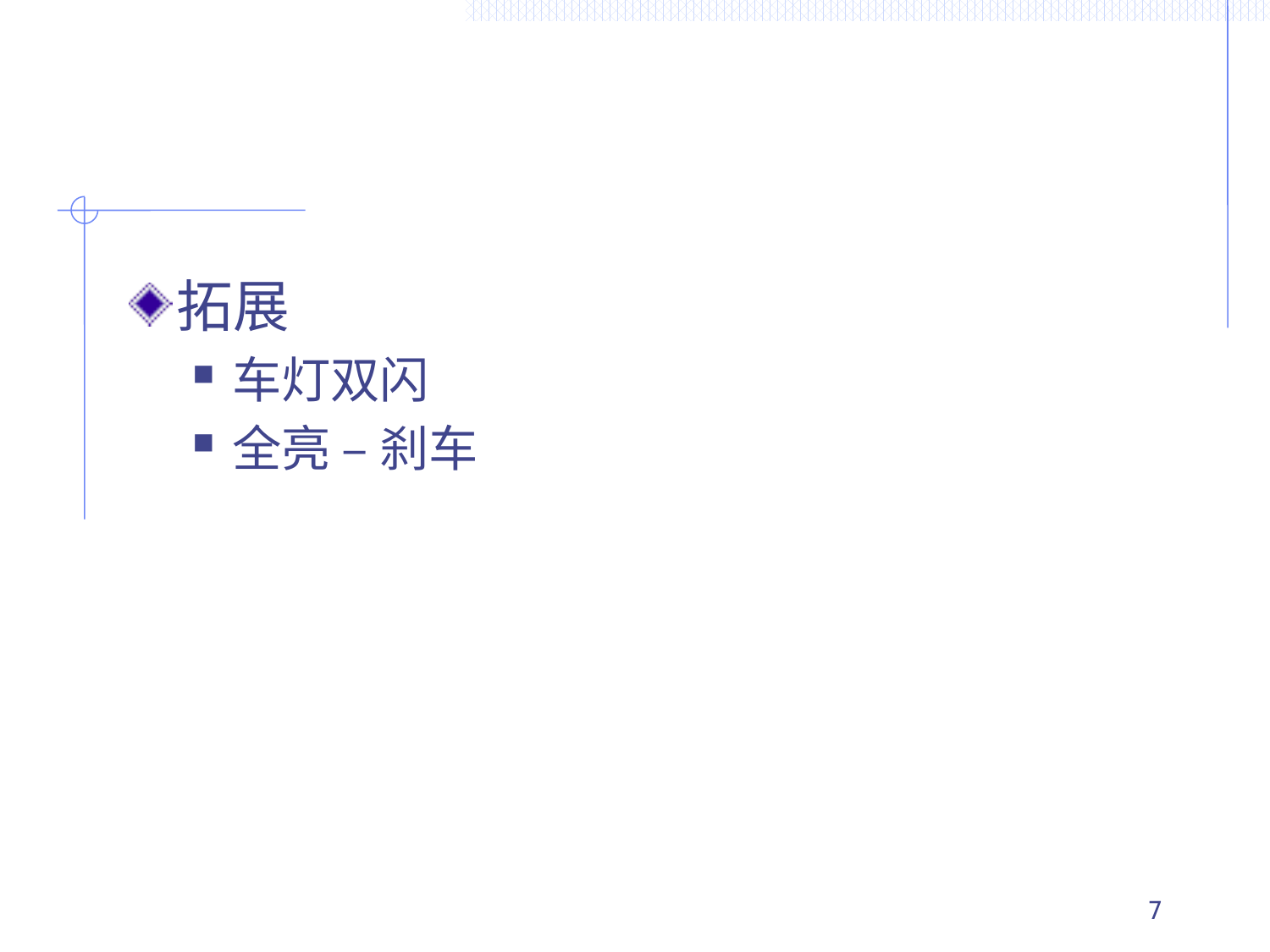

#
拓展
车灯双闪
全亮 – 刹车
7